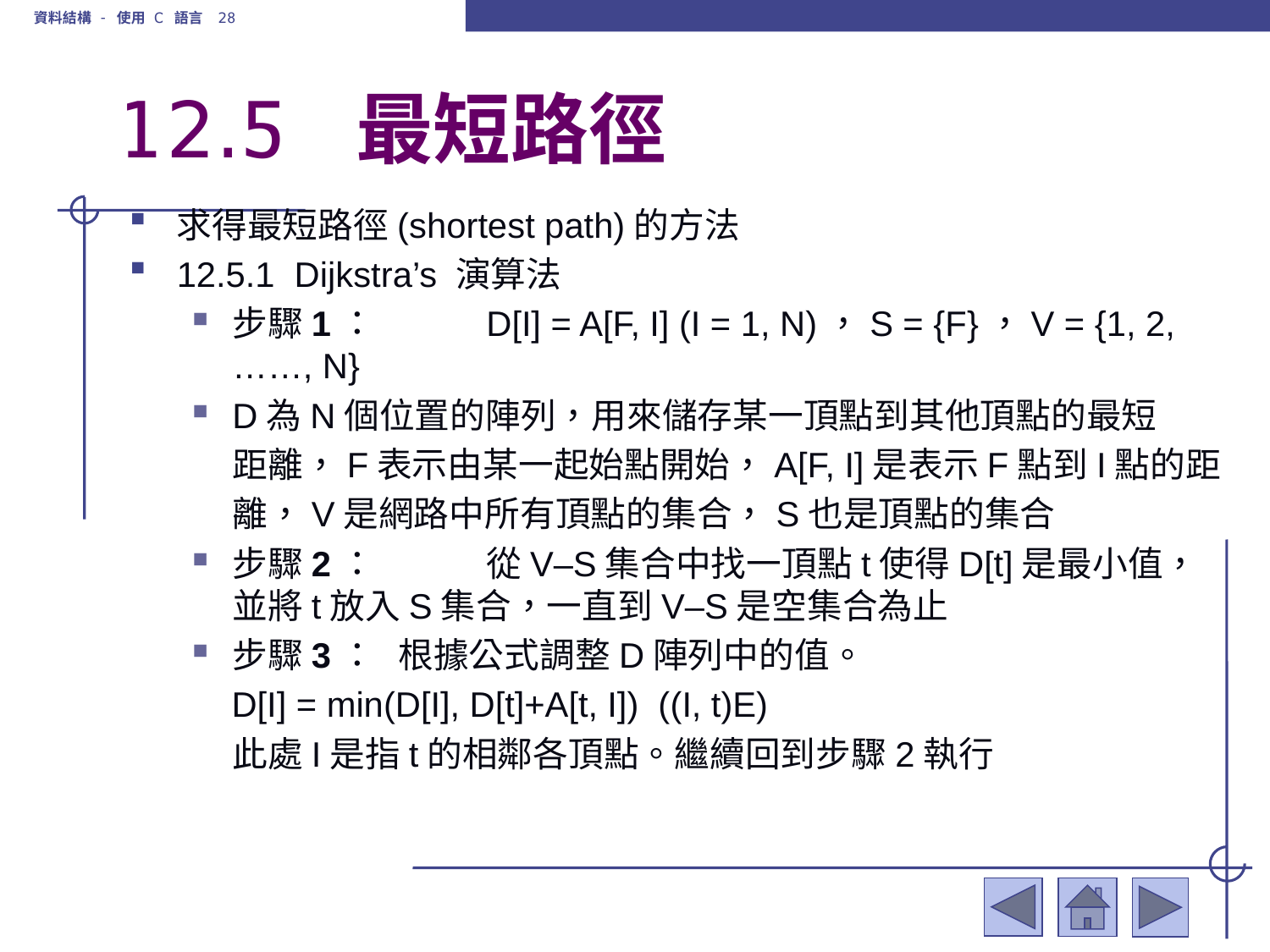

資料結構 - 使用 C 語言   28
# 12.5  最短路徑
求得最短路徑(shortest path)的方法
12.5.1  Dijkstra’s 演算法
步驟1：	D[I] = A[F, I] (I = 1, N)，S = {F}，V = {1, 2, ……, N}
D為N個位置的陣列，用來儲存某一頂點到其他頂點的最短
    距離，F表示由某一起始點開始，A[F, I]是表示F點到I點的距
    離，V是網路中所有頂點的集合，S也是頂點的集合
步驟2：	從V–S集合中找一頂點t使得D[t]是最小值，並將t放入S集合，一直到V–S是空集合為止
步驟3：   根據公式調整D陣列中的值。
    D[I] = min(D[I], D[t]+A[t, I])  ((I, t)E)
    此處I是指t的相鄰各頂點。繼續回到步驟2執行